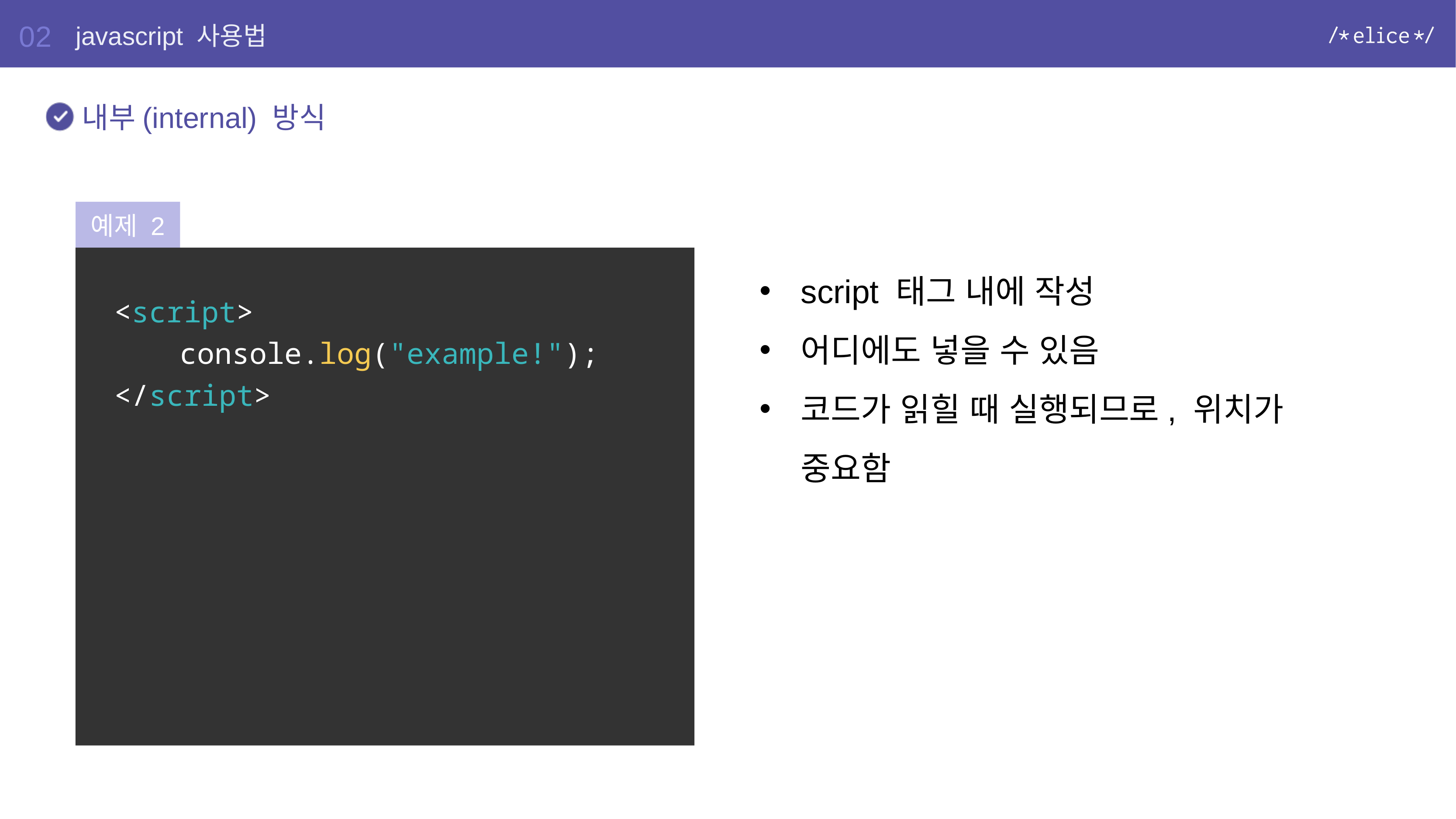

02
javascript 사용법
내부(internal) 방식
예제 2
<script>
	console.log("example!");
</script>
script 태그 내에 작성
어디에도 넣을 수 있음
코드가 읽힐 때 실행되므로, 위치가 중요함